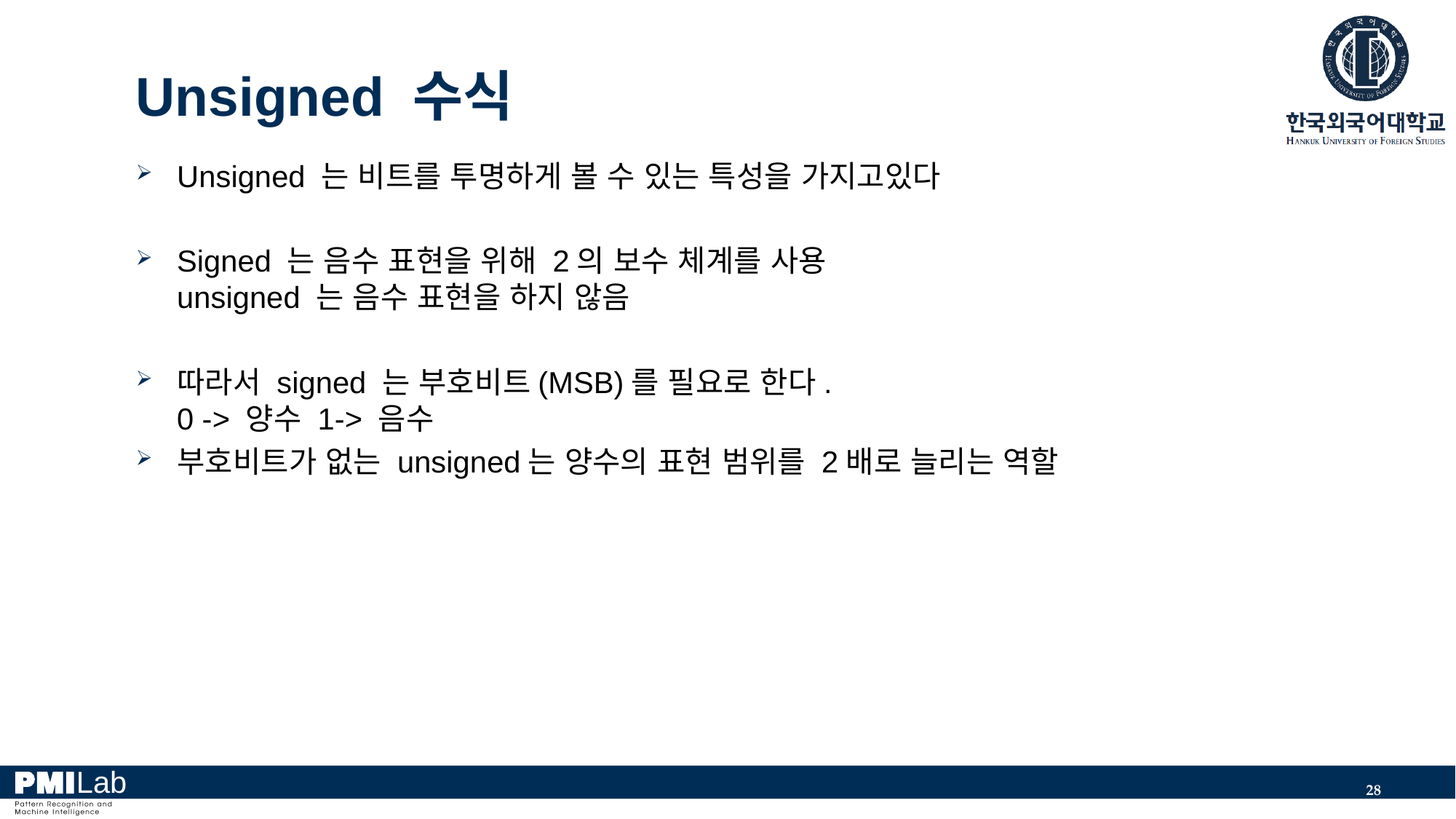

# Unsigned 수식
Unsigned 는 비트를 투명하게 볼 수 있는 특성을 가지고있다

Signed 는 음수 표현을 위해 2의 보수 체계를 사용
unsigned 는 음수 표현을 하지 않음

따라서 signed 는 부호비트(MSB)를 필요로 한다.
0 -> 양수 1-> 음수
부호비트가 없는 unsigned는 양수의 표현 범위를 2배로 늘리는 역할
28